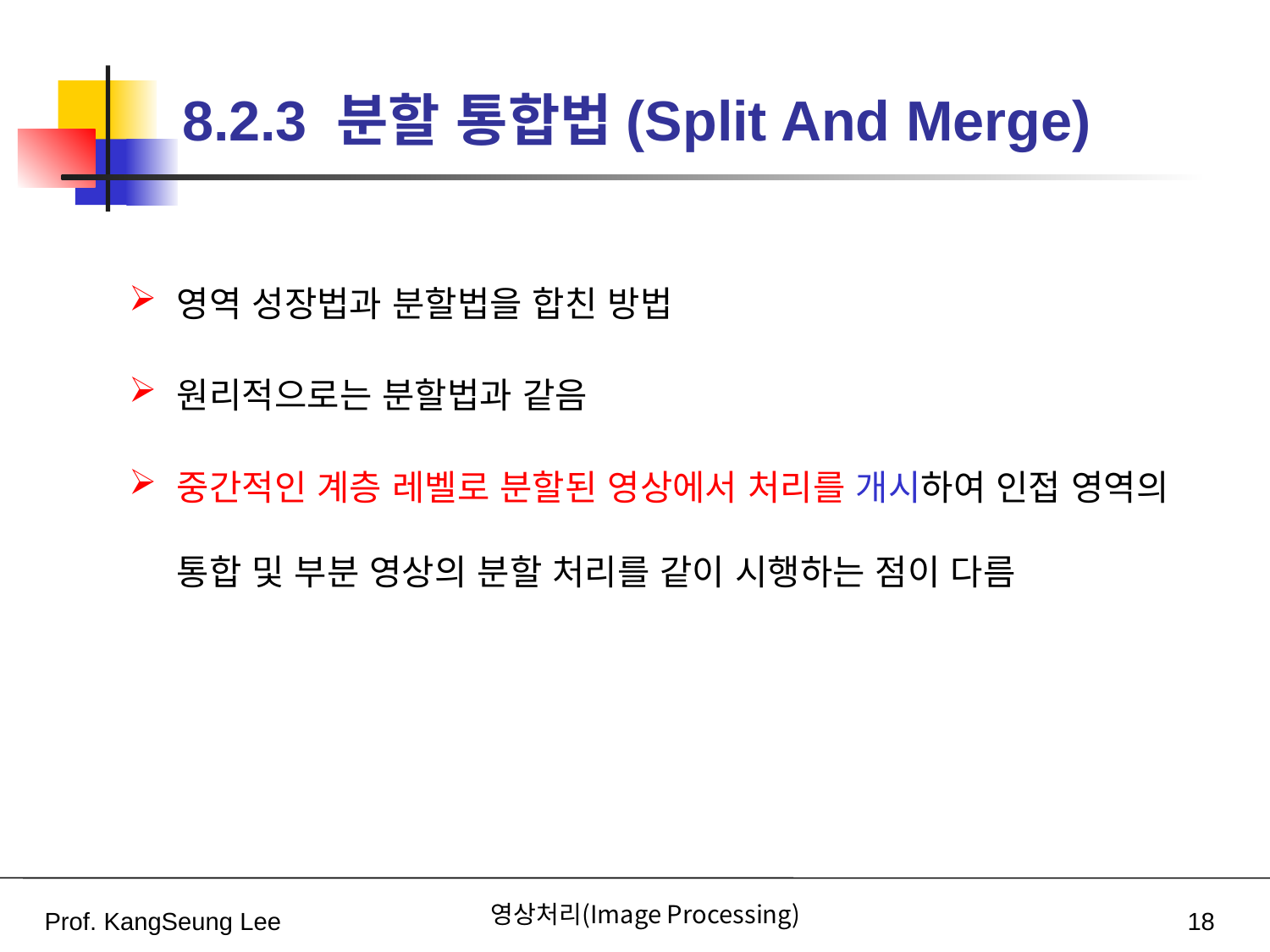

# 8.2.3 분할 통합법(Split And Merge)
영역 성장법과 분할법을 합친 방법
원리적으로는 분할법과 같음
중간적인 계층 레벨로 분할된 영상에서 처리를 개시하여 인접 영역의 통합 및 부분 영상의 분할 처리를 같이 시행하는 점이 다름
Prof. KangSeung Lee
영상처리(Image Processing)
18